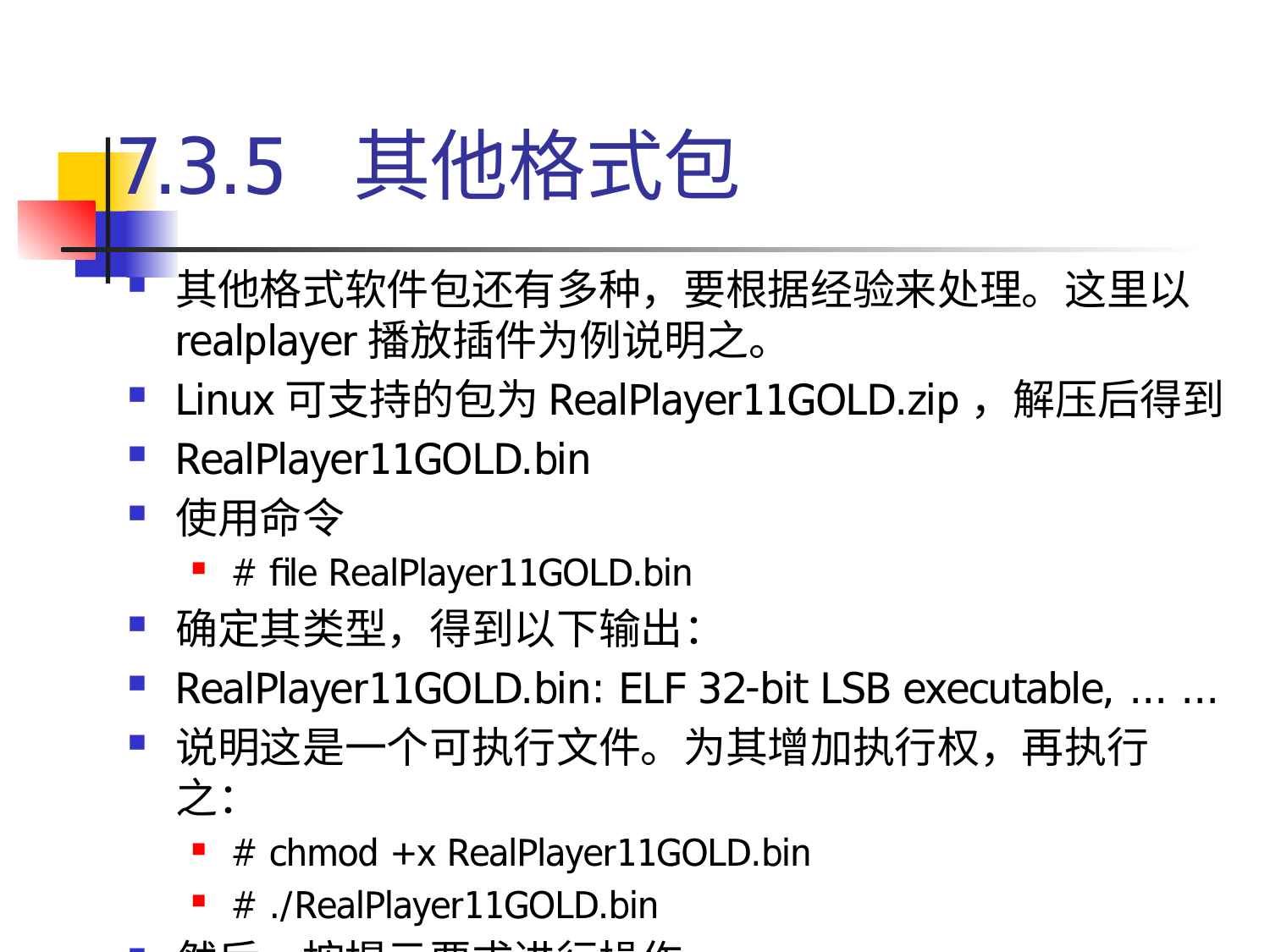

# 7.3.5  其他格式包
其他格式软件包还有多种，要根据经验来处理。这里以realplayer播放插件为例说明之。
Linux可支持的包为RealPlayer11GOLD.zip，解压后得到
RealPlayer11GOLD.bin
使用命令
# file RealPlayer11GOLD.bin
确定其类型，得到以下输出：
RealPlayer11GOLD.bin: ELF 32-bit LSB executable, ... ...
说明这是一个可执行文件。为其增加执行权，再执行之：
# chmod +x RealPlayer11GOLD.bin
# ./RealPlayer11GOLD.bin
然后，按提示要求进行操作。